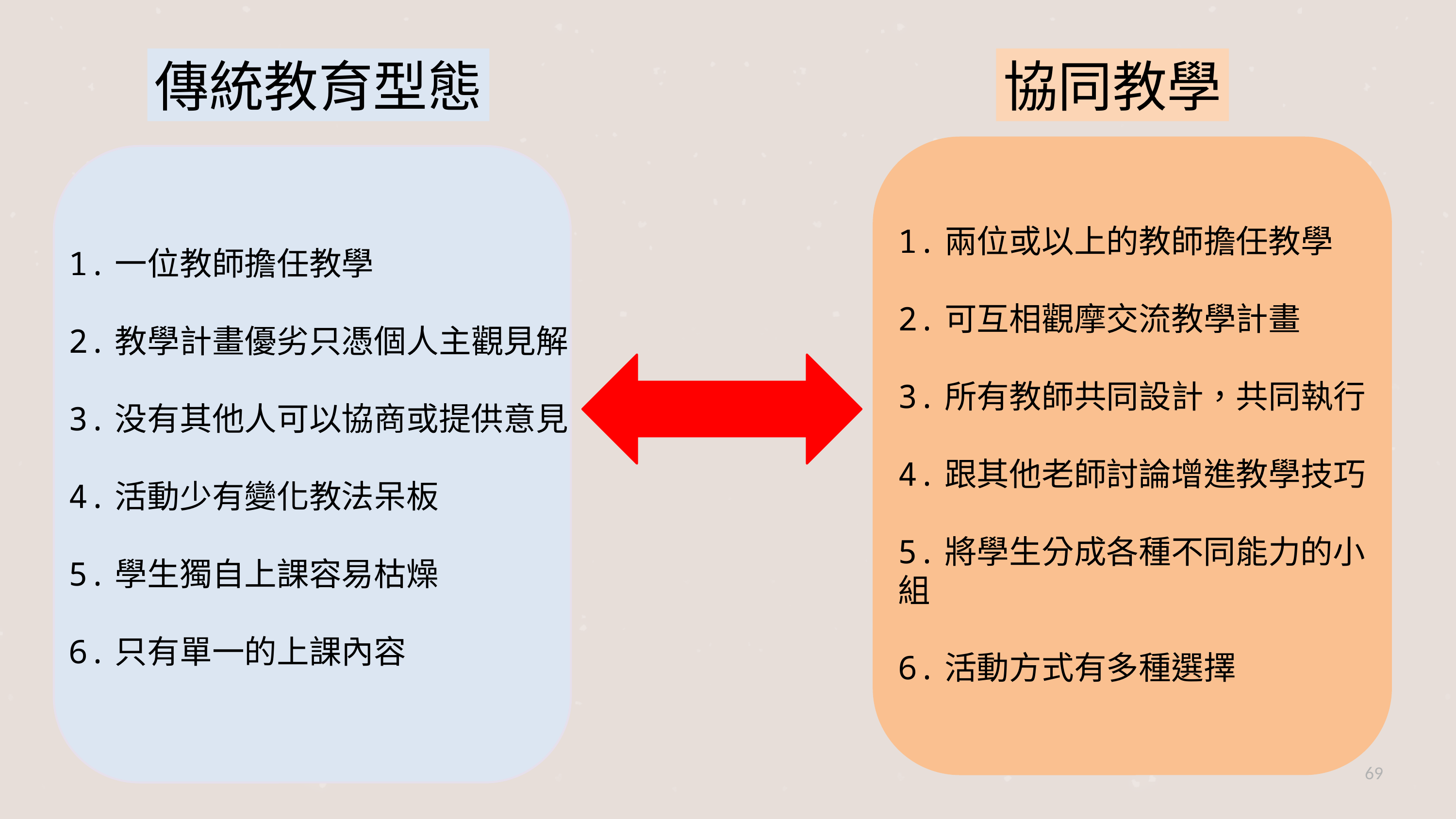

傳統教育型態
協同教學

1.兩位或以上的教師擔任教學

2.可互相觀摩交流教學計畫

3.所有教師共同設計，共同執行

4.跟其他老師討論增進教學技巧

5.將學生分成各種不同能力的小組

6.活動方式有多種選擇

1.一位教師擔任教學

2.教學計畫優劣只憑個人主觀見解

3.没有其他人可以協商或提供意見

4.活動少有變化教法呆板

5.學生獨自上課容易枯燥

6.只有單一的上課內容

69